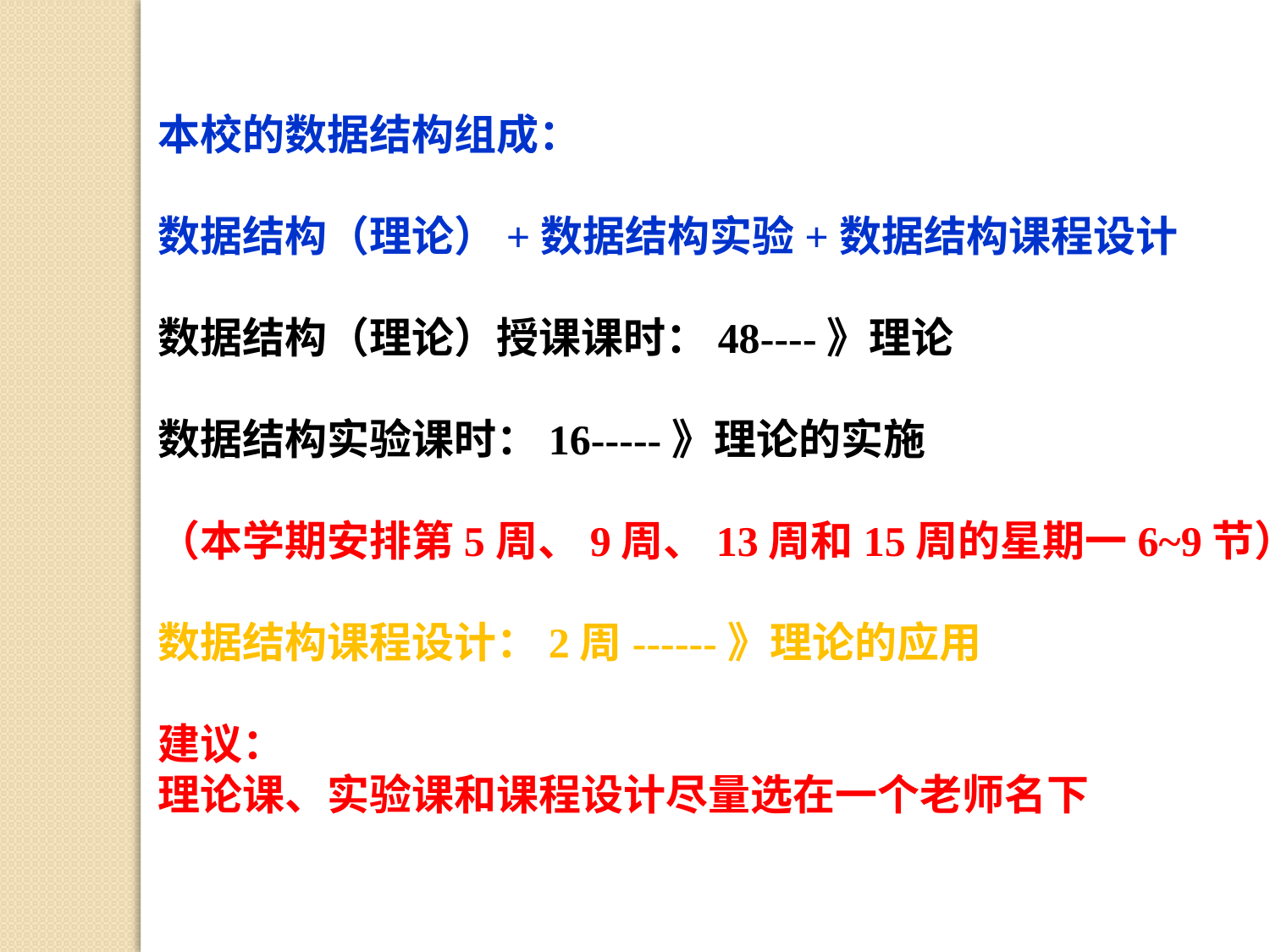

本校的数据结构组成：

数据结构（理论）+数据结构实验+数据结构课程设计

数据结构（理论）授课课时：48----》理论

数据结构实验课时：16-----》理论的实施

（本学期安排第5周、9周、13周和15周的星期一6~9节）

数据结构课程设计：2周------》理论的应用

建议：
理论课、实验课和课程设计尽量选在一个老师名下